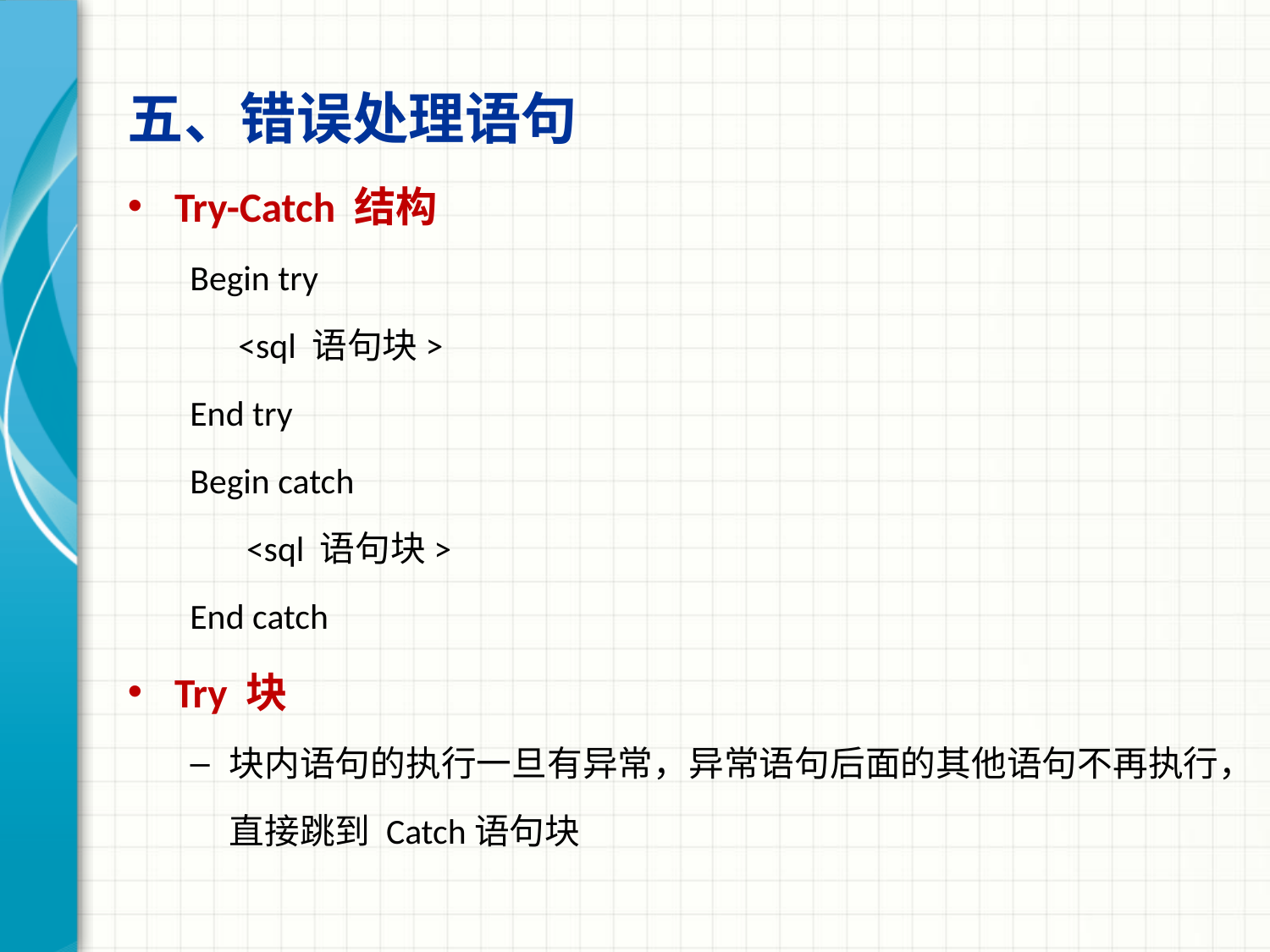

五、错误处理语句
Try-Catch 结构
Begin try
      <sql 语句块>
End try
Begin catch
       <sql 语句块>
End catch
Try 块
块内语句的执行一旦有异常，异常语句后面的其他语句不再执行，直接跳到 Catch语句块